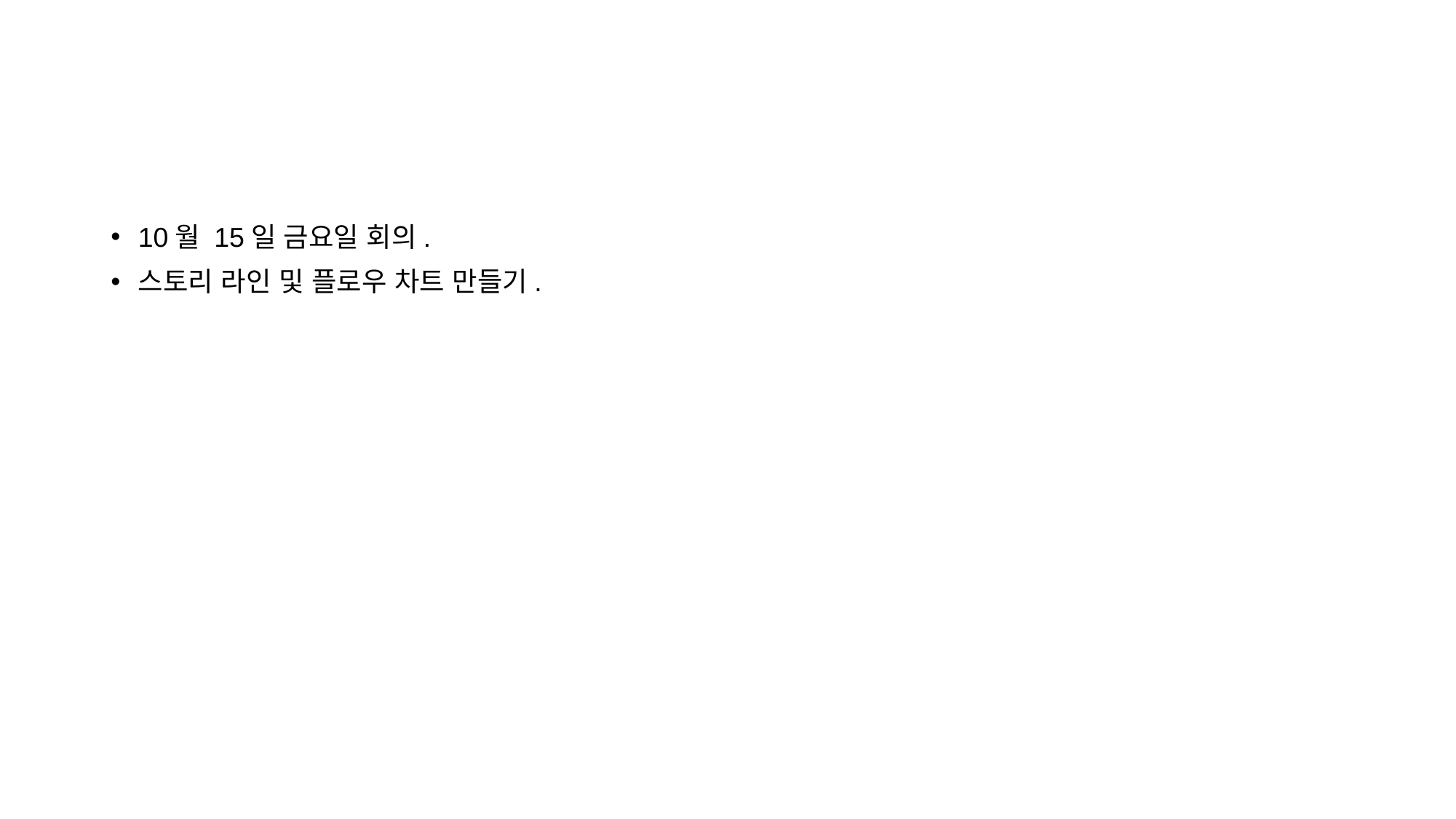

#
10월 15일 금요일 회의.
스토리 라인 및 플로우 차트 만들기.